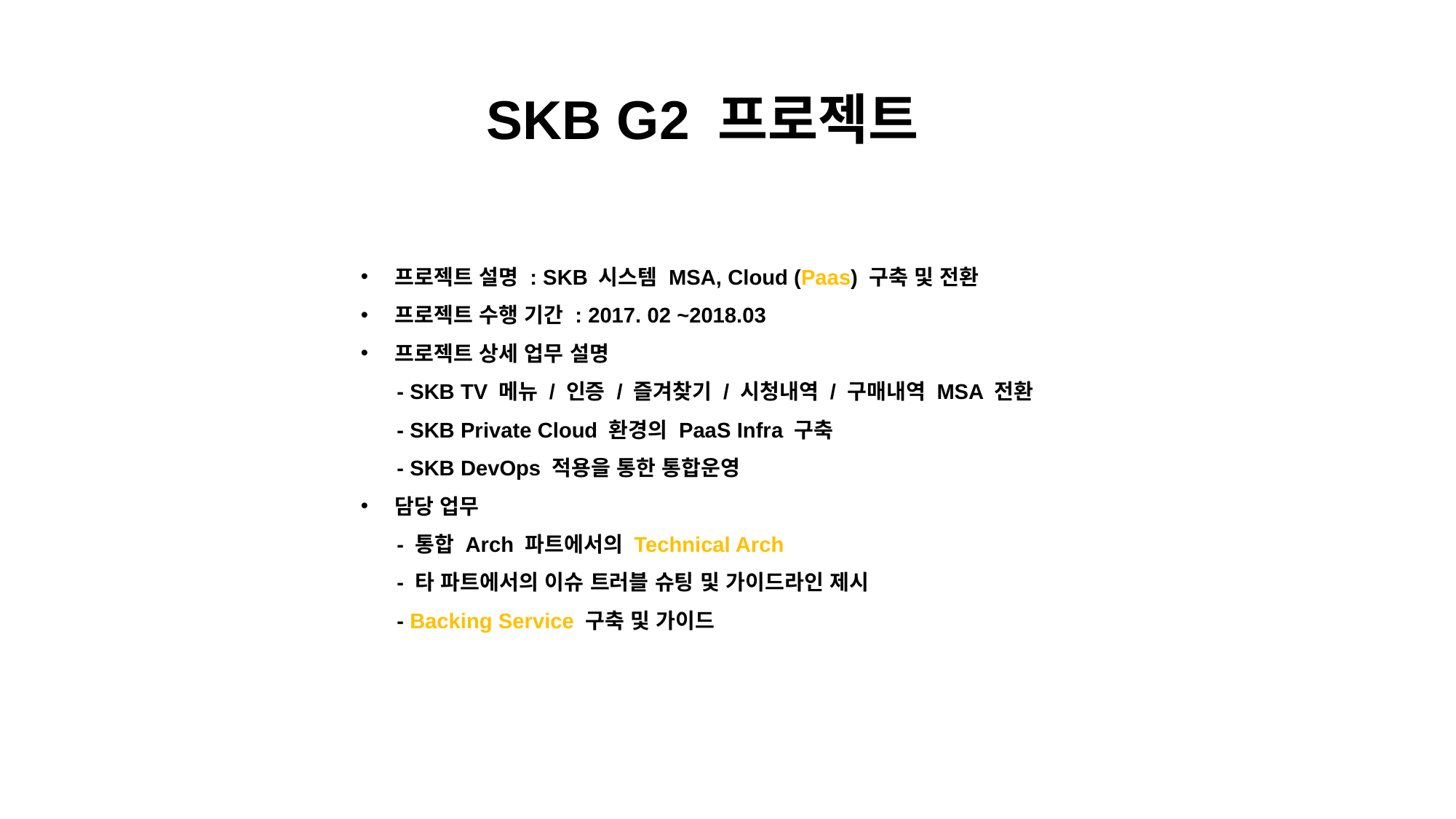

SKB G2 프로젝트
프로젝트 설명 : SKB 시스템 MSA, Cloud (Paas) 구축 및 전환
프로젝트 수행 기간 : 2017. 02 ~2018.03
프로젝트 상세 업무 설명
      - SKB TV 메뉴 / 인증 / 즐겨찾기 / 시청내역 / 구매내역 MSA 전환
      - SKB Private Cloud 환경의 PaaS Infra 구축
      - SKB DevOps 적용을 통한 통합운영
담당 업무
      - 통합 Arch 파트에서의 Technical Arch
      - 타 파트에서의 이슈 트러블 슈팅 및 가이드라인 제시
      - Backing Service 구축 및 가이드